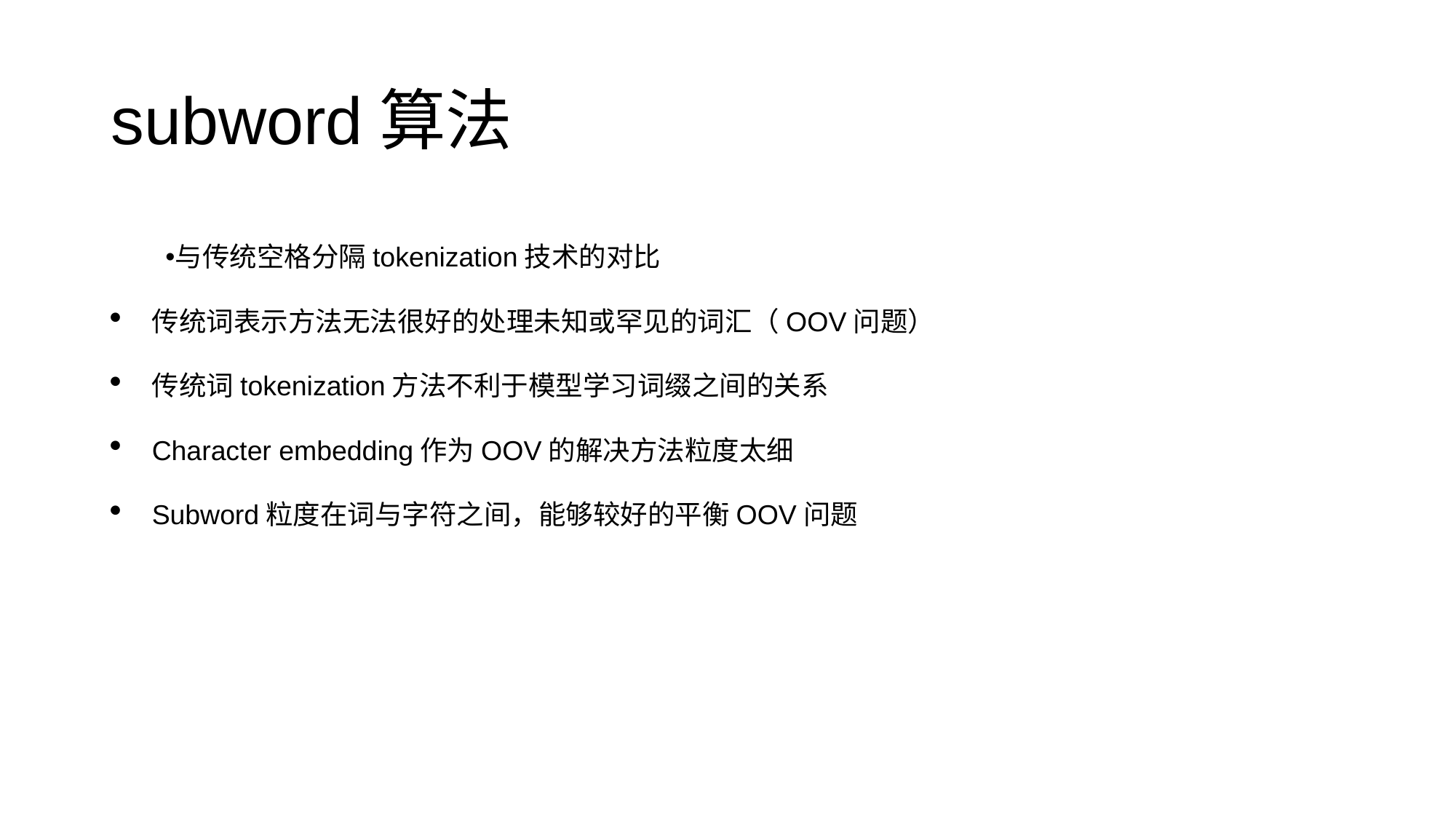

# subword算法
与传统空格分隔tokenization技术的对比
传统词表示方法无法很好的处理未知或罕见的词汇（OOV问题）
传统词tokenization方法不利于模型学习词缀之间的关系
Character embedding作为OOV的解决方法粒度太细
Subword粒度在词与字符之间，能够较好的平衡OOV问题